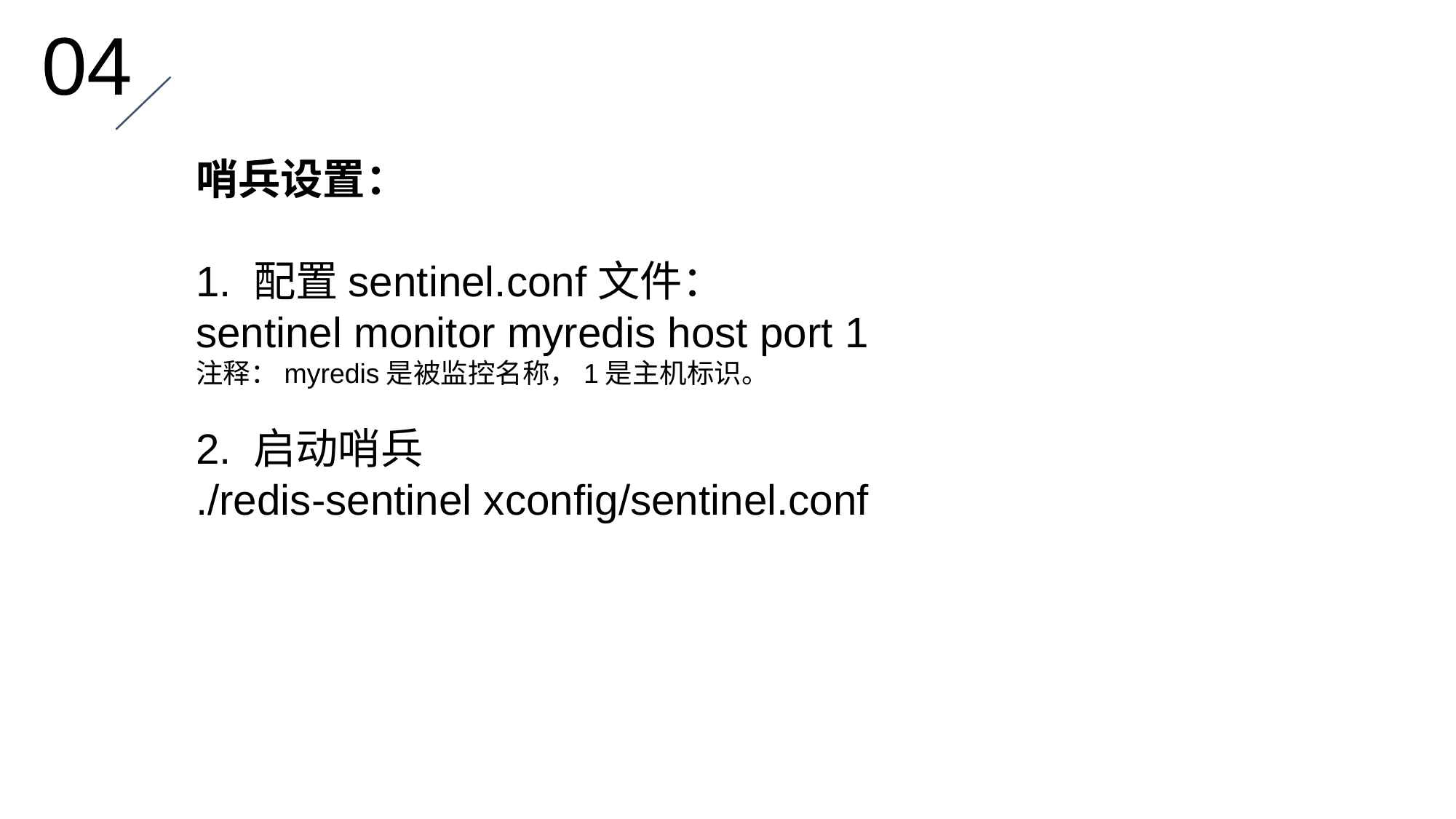

04
哨兵设置：

1. 配置sentinel.conf文件：
sentinel monitor myredis host port 1
注释：myredis是被监控名称，1是主机标识。

2. 启动哨兵
./redis-sentinel xconfig/sentinel.conf